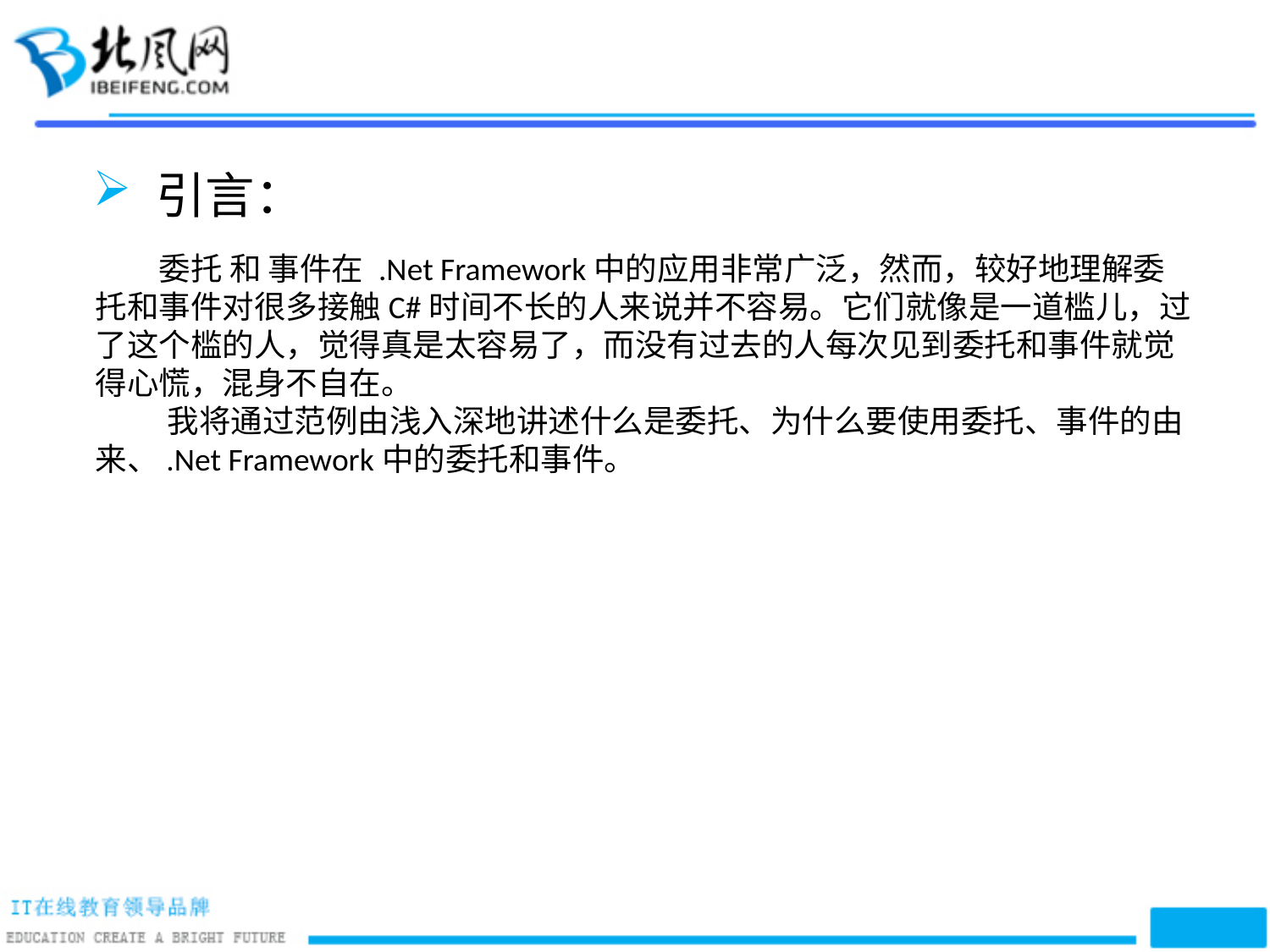

引言：
　　委托 和 事件在 .Net Framework中的应用非常广泛，然而，较好地理解委托和事件对很多接触C#时间不长的人来说并不容易。它们就像是一道槛儿，过了这个槛的人，觉得真是太容易了，而没有过去的人每次见到委托和事件就觉得心慌，混身不自在。
         我将通过范例由浅入深地讲述什么是委托、为什么要使用委托、事件的由来、.Net Framework中的委托和事件。